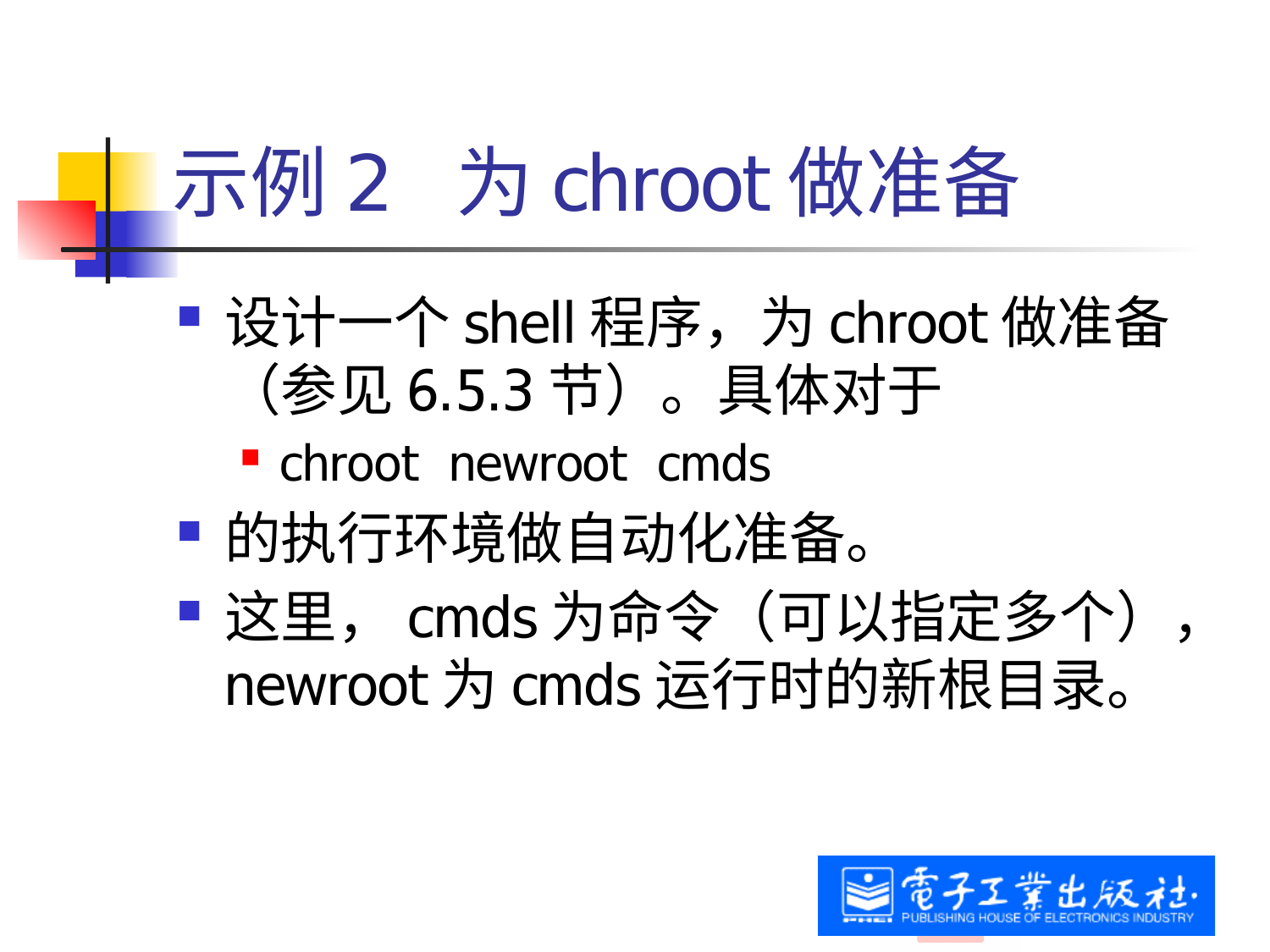

# 示例2  为chroot做准备
设计一个shell程序，为chroot做准备（参见6.5.3节）。具体对于
chroot  newroot  cmds
的执行环境做自动化准备。
这里，cmds为命令（可以指定多个），newroot为cmds运行时的新根目录。